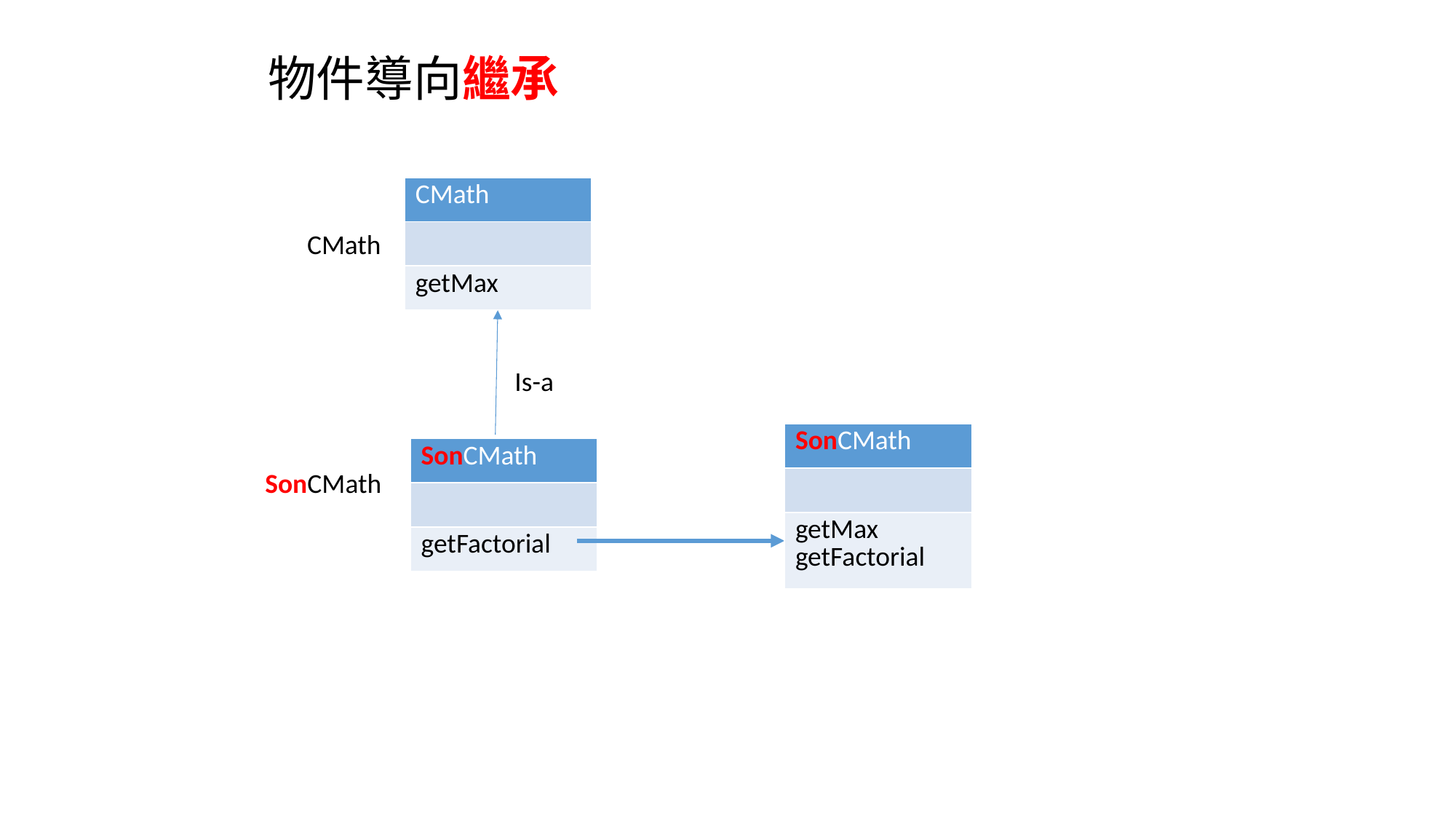

# 物件導向繼承
| CMath |
| --- |
|  |
| getMax |
CMath
Is-a
| SonCMath |
| --- |
|  |
| getMax getFactorial |
| SonCMath |
| --- |
|  |
| getFactorial |
SonCMath